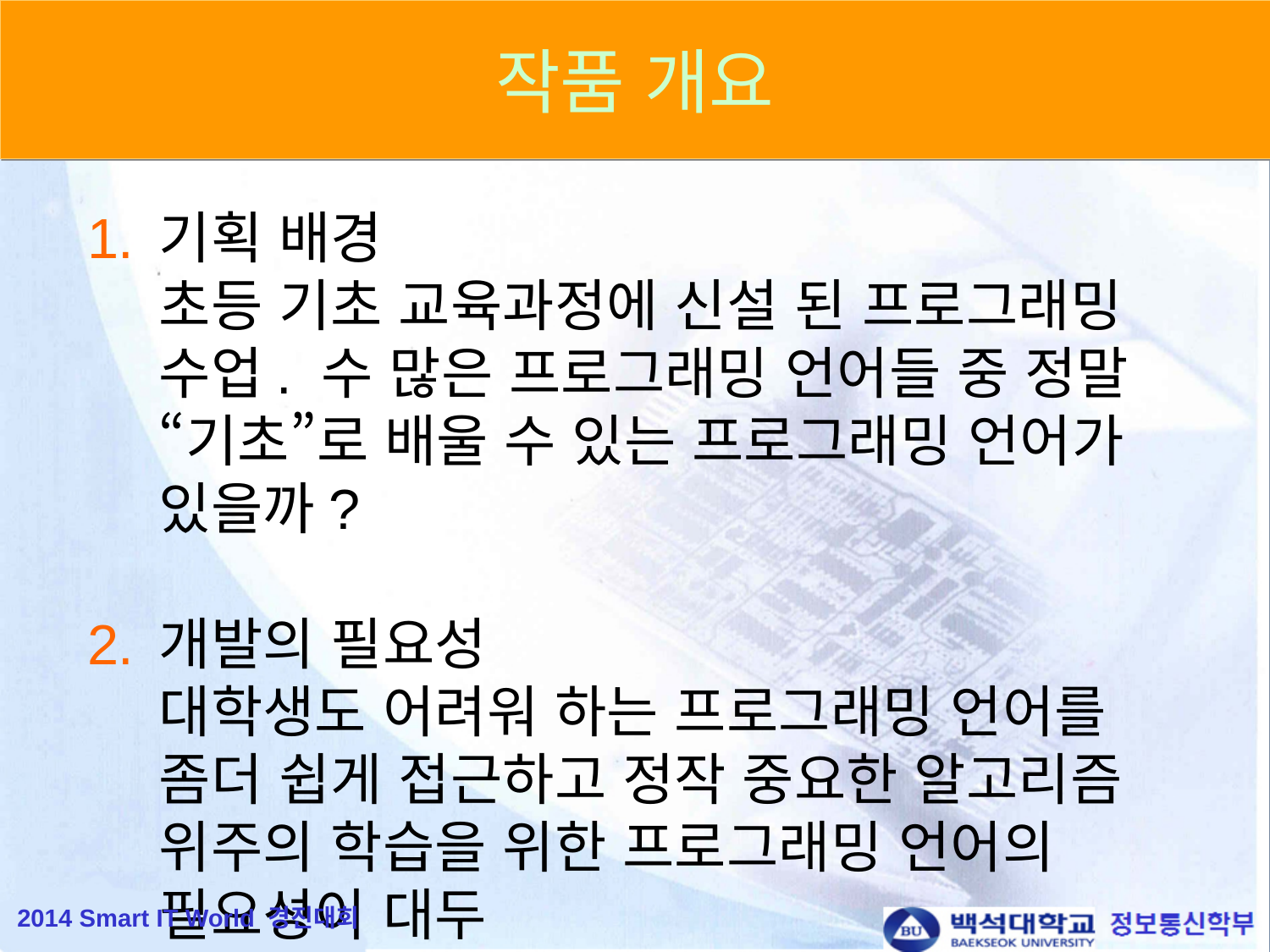

작품 개요
기획 배경
초등 기초 교육과정에 신설 된 프로그래밍 수업. 수 많은 프로그래밍 언어들 중 정말 “기초”로 배울 수 있는 프로그래밍 언어가 있을까?

개발의 필요성
대학생도 어려워 하는 프로그래밍 언어를 좀더 쉽게 접근하고 정작 중요한 알고리즘 위주의 학습을 위한 프로그래밍 언어의 필요성이 대두
2014 Smart IT World 경진대회